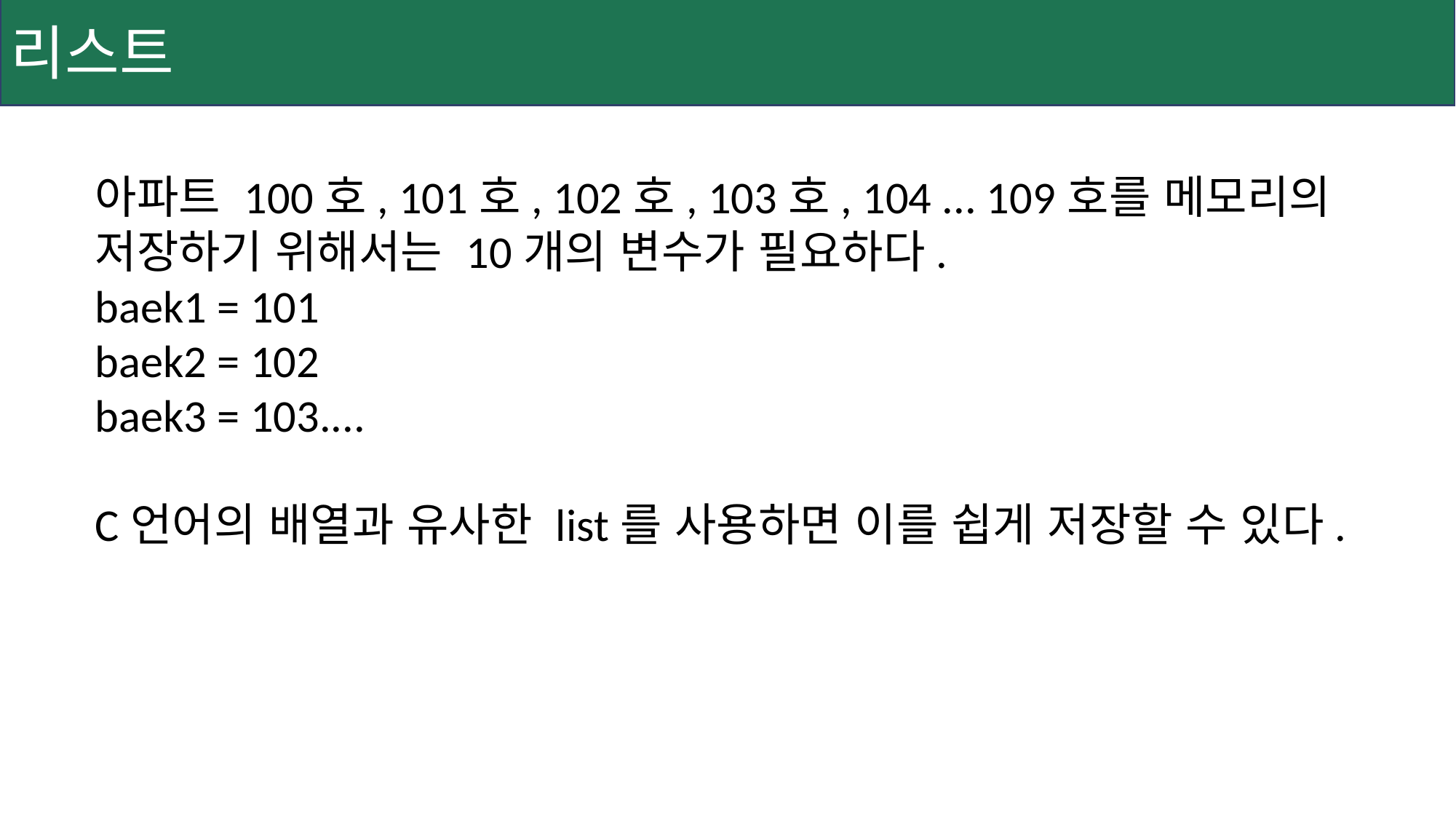

리스트
아파트 100호, 101호, 102호, 103호, 104 ... 109호를 메모리의 저장하기 위해서는 10개의 변수가 필요하다.
baek1 = 101
baek2 = 102
baek3 = 103....

C언어의 배열과 유사한 list를 사용하면 이를 쉽게 저장할 수 있다.